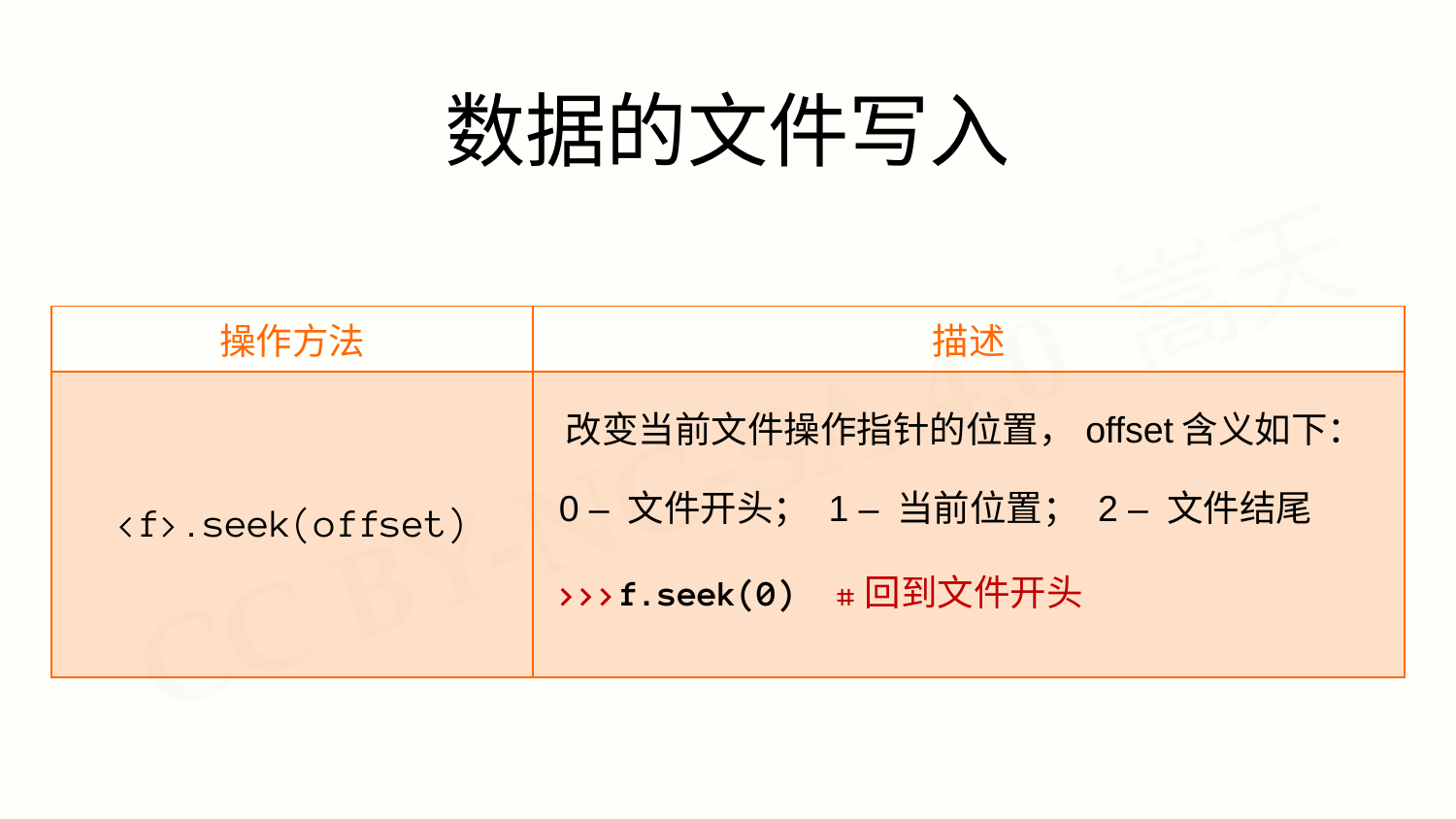

数据的文件写入
| 操作方法 | 描述 |
| --- | --- |
| <f>.seek(offset) | 改变当前文件操作指针的位置，offset含义如下： 0 – 文件开头； 1 – 当前位置； 2 – 文件结尾 >>>f.seek(0) #回到文件开头 |